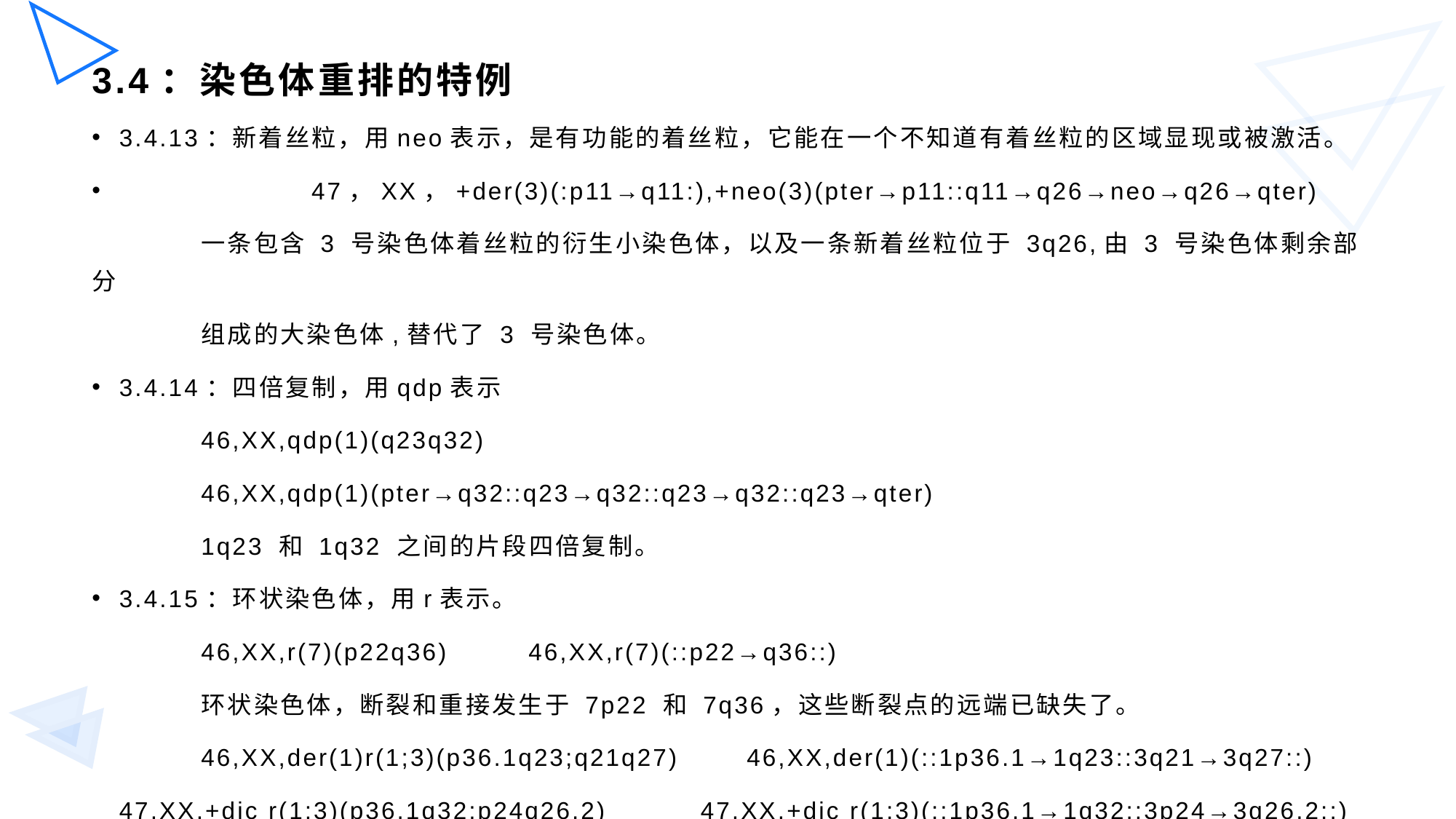

# 3.4：染色体重排的特例
3.4.13：新着丝粒，用neo表示，是有功能的着丝粒，它能在一个不知道有着丝粒的区域显现或被激活。
	47，XX，+der(3)(:p11→q11:),+neo(3)(pter→p11::q11→q26→neo→q26→qter)
	一条包含 3 号染色体着丝粒的衍生小染色体，以及一条新着丝粒位于 3q26,由 3 号染色体剩余部分
	组成的大染色体,替代了 3 号染色体。
3.4.14：四倍复制，用qdp表示
	46,XX,qdp(1)(q23q32)
	46,XX,qdp(1)(pter→q32::q23→q32::q23→q32::q23→qter)
	1q23 和 1q32 之间的片段四倍复制。
3.4.15：环状染色体，用r表示。
	46,XX,r(7)(p22q36)	46,XX,r(7)(::p22→q36::)
	环状染色体，断裂和重接发生于 7p22 和 7q36，这些断裂点的远端已缺失了。
	46,XX,der(1)r(1;3)(p36.1q23;q21q27)	46,XX,der(1)(::1p36.1→1q23::3q21→3q27::)
   47,XX,+dic r(1;3)(p36.1q32;p24q26.2)	       47,XX,+dic r(1;3)(::1p36.1→1q32::3p24→3q26.2::)